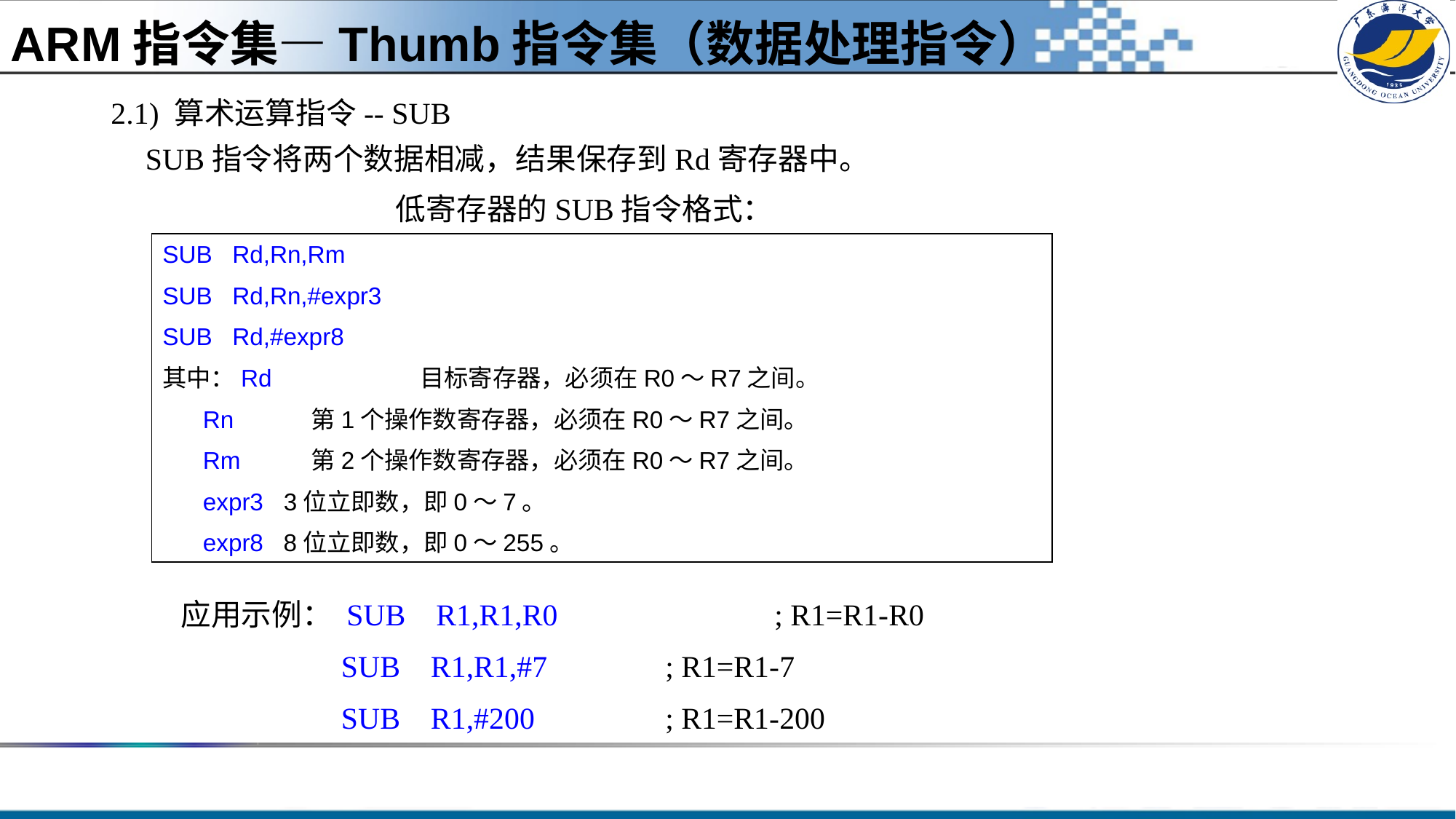

ARM指令集—Thumb指令集（数据处理指令）
2.1) 算术运算指令-- SUB
SUB指令将两个数据相减，结果保存到Rd寄存器中。
低寄存器的SUB指令格式：
SUB   Rd,Rn,Rm
SUB   Rd,Rn,#expr3
SUB   Rd,#expr8
其中：Rd	     目标寄存器，必须在R0～R7之间。
      Rn	     第1个操作数寄存器，必须在R0～R7之间。
      Rm	     第2个操作数寄存器，必须在R0～R7之间。
      expr3   3位立即数，即0～7。
      expr8   8位立即数，即0～255。
        应用示例： SUB    R1,R1,R0		; R1=R1-R0
                             SUB    R1,R1,#7		; R1=R1-7
                             SUB    R1,#200		; R1=R1-200
140